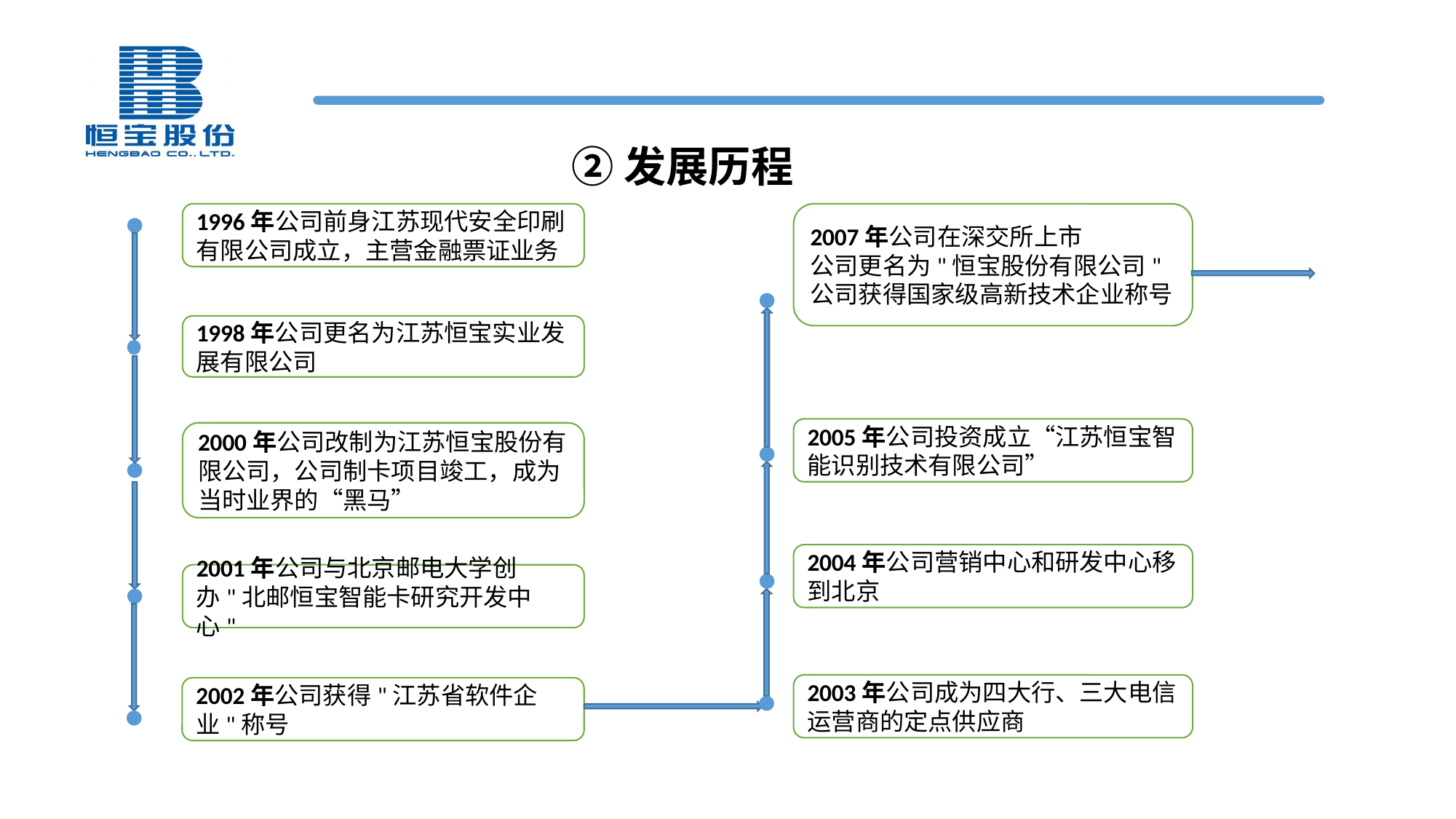

# ②发展历程
1996年公司前身江苏现代安全印刷有限公司成立，主营金融票证业务
2007年公司在深交所上市
公司更名为"恒宝股份有限公司"
公司获得国家级高新技术企业称号

1998年公司更名为江苏恒宝实业发展有限公司

2005年公司投资成立“江苏恒宝智能识别技术有限公司”
2000年公司改制为江苏恒宝股份有限公司，公司制卡项目竣工，成为当时业界的“黑马”

2004年公司营销中心和研发中心移到北京
2001年公司与北京邮电大学创办"北邮恒宝智能卡研究开发中心"

2003年公司成为四大行、三大电信运营商的定点供应商
2002年公司获得"江苏省软件企业"称号